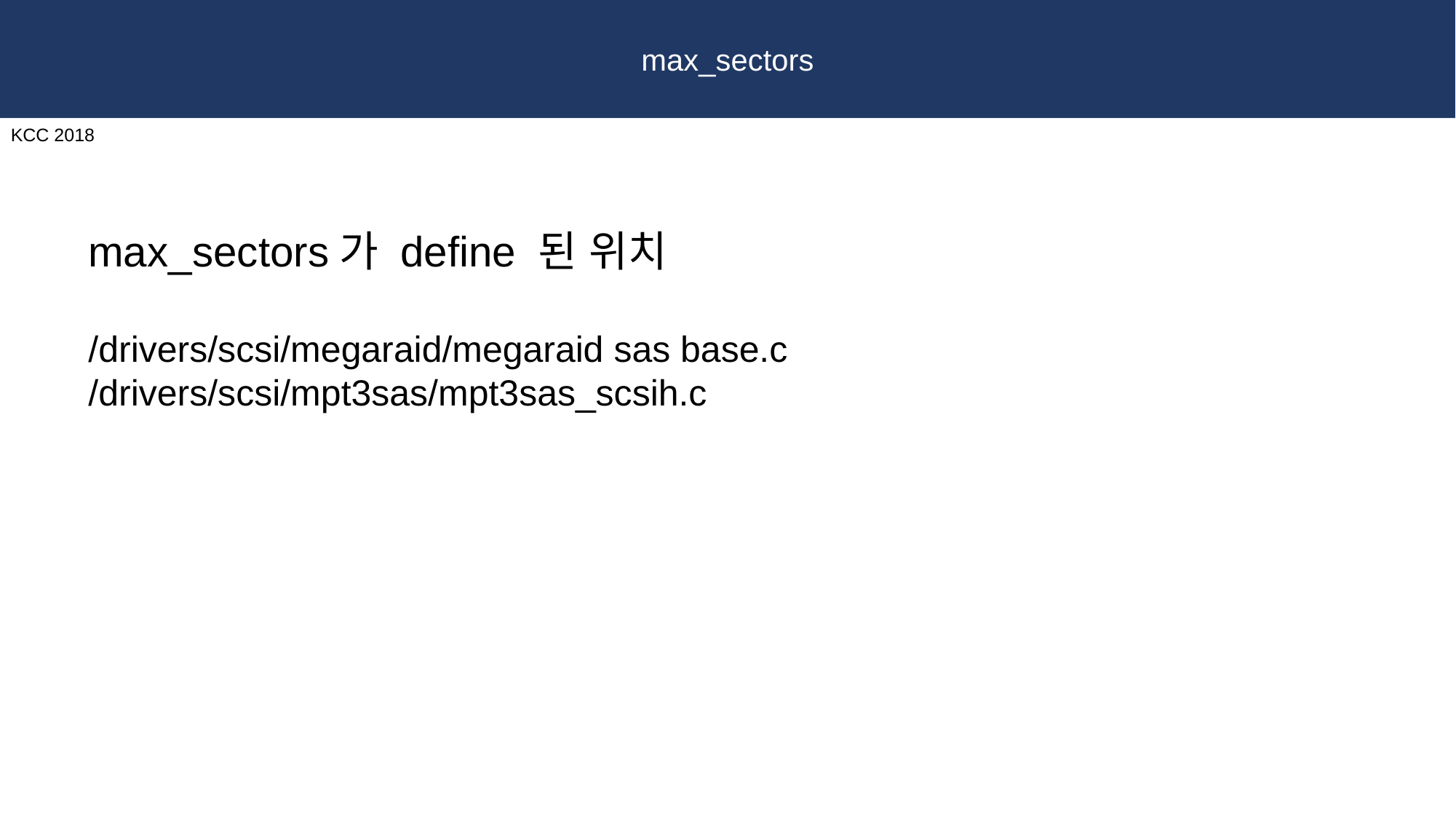

max_sectors
KCC 2018
max_sectors가 define 된 위치

/drivers/scsi/megaraid/megaraid sas base.c
/drivers/scsi/mpt3sas/mpt3sas_scsih.c